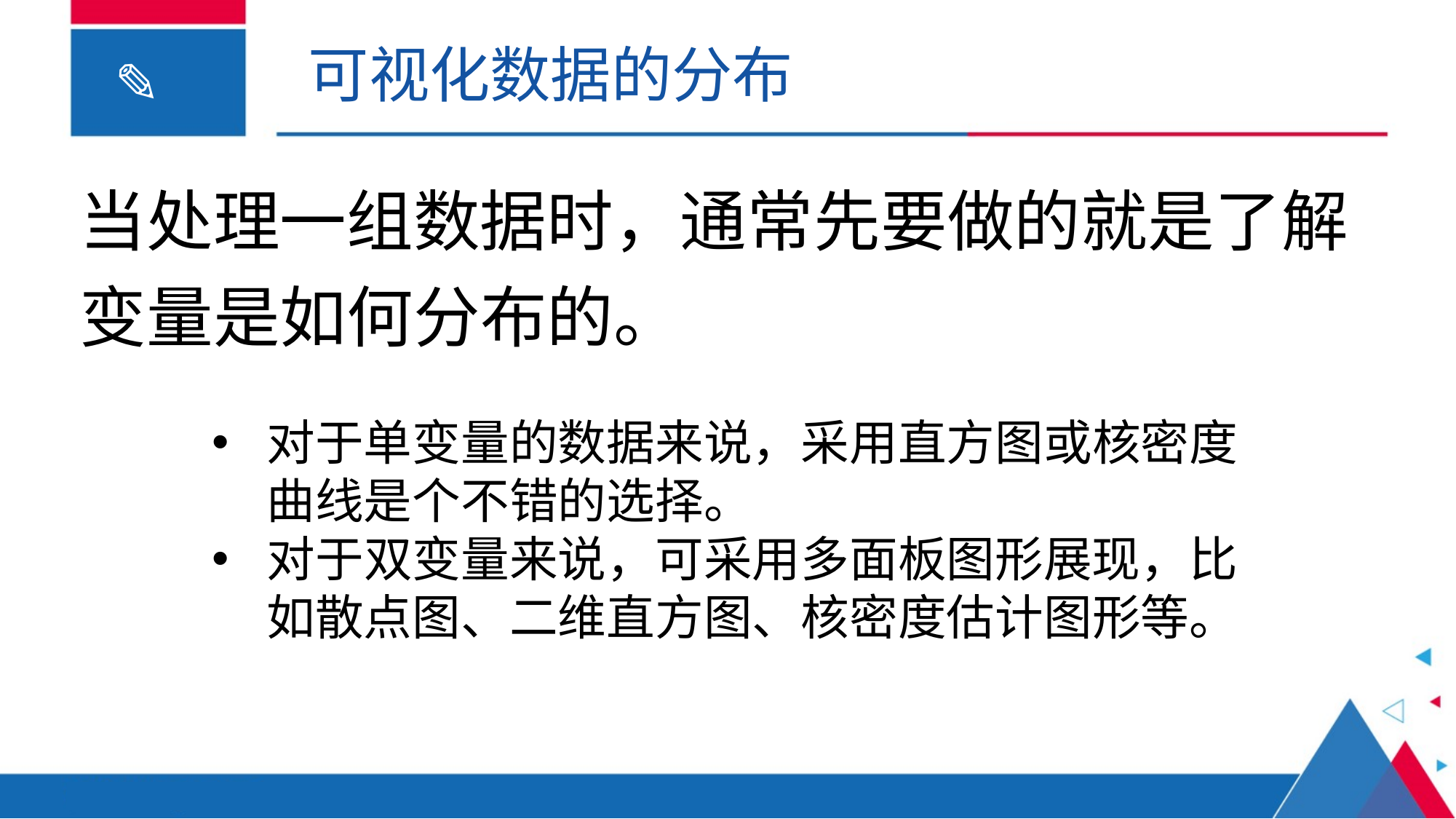

可视化数据的分布
当处理一组数据时，通常先要做的就是了解变量是如何分布的。
对于单变量的数据来说，采用直方图或核密度曲线是个不错的选择。
对于双变量来说，可采用多面板图形展现，比如散点图、二维直方图、核密度估计图形等。